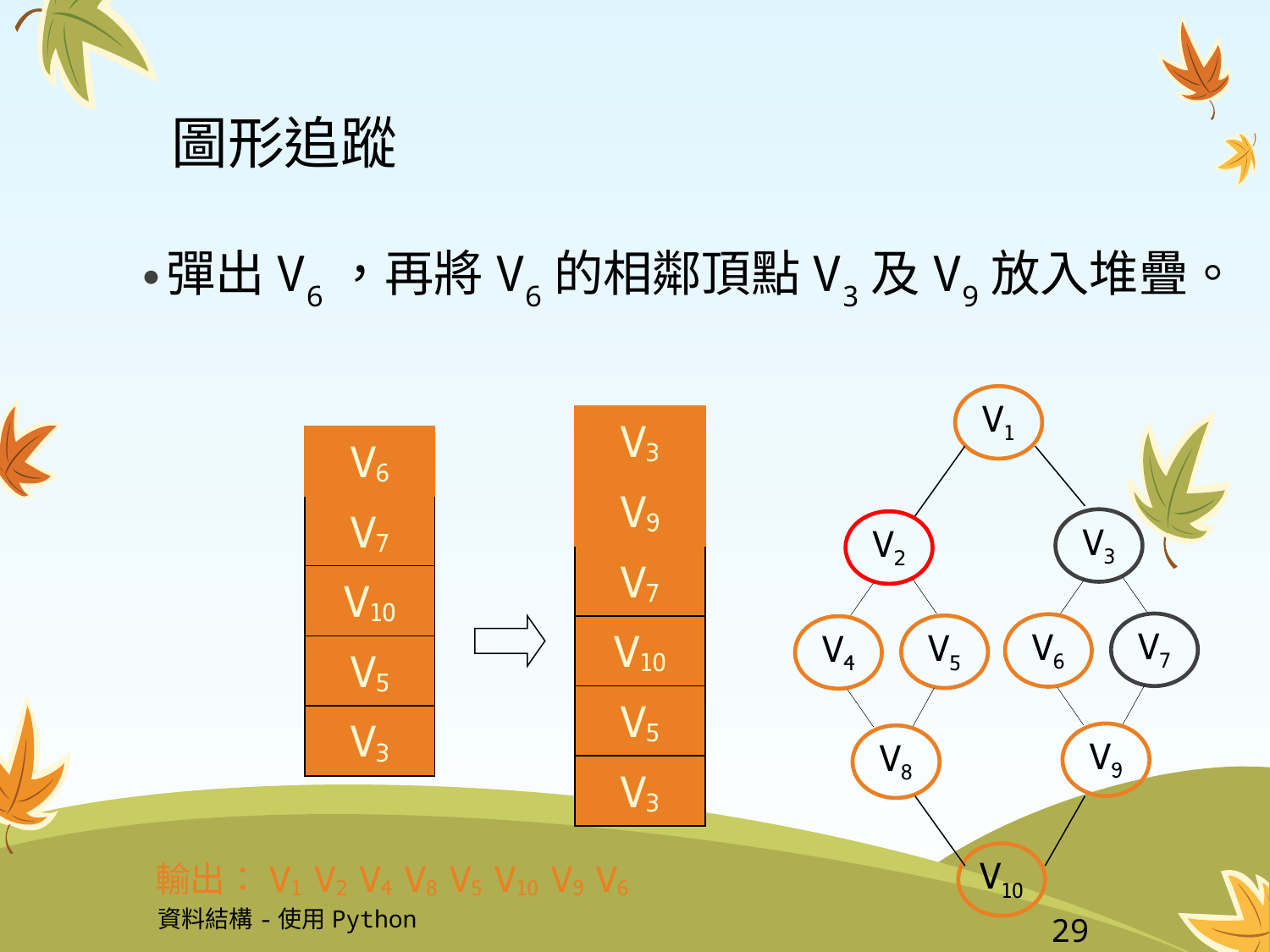

# 圖形追蹤
彈出V6，再將V6的相鄰頂點V3及V9放入堆疊。
V1
V3
V6

V9
V7
V3
V2
V7
V10

V7
V6
V5

V10
V4
V5
V5

V3
V9
V8
V3

V10
輸出：V1  V2  V4  V8  V5  V10  V9  V6
資料結構-使用Python
29